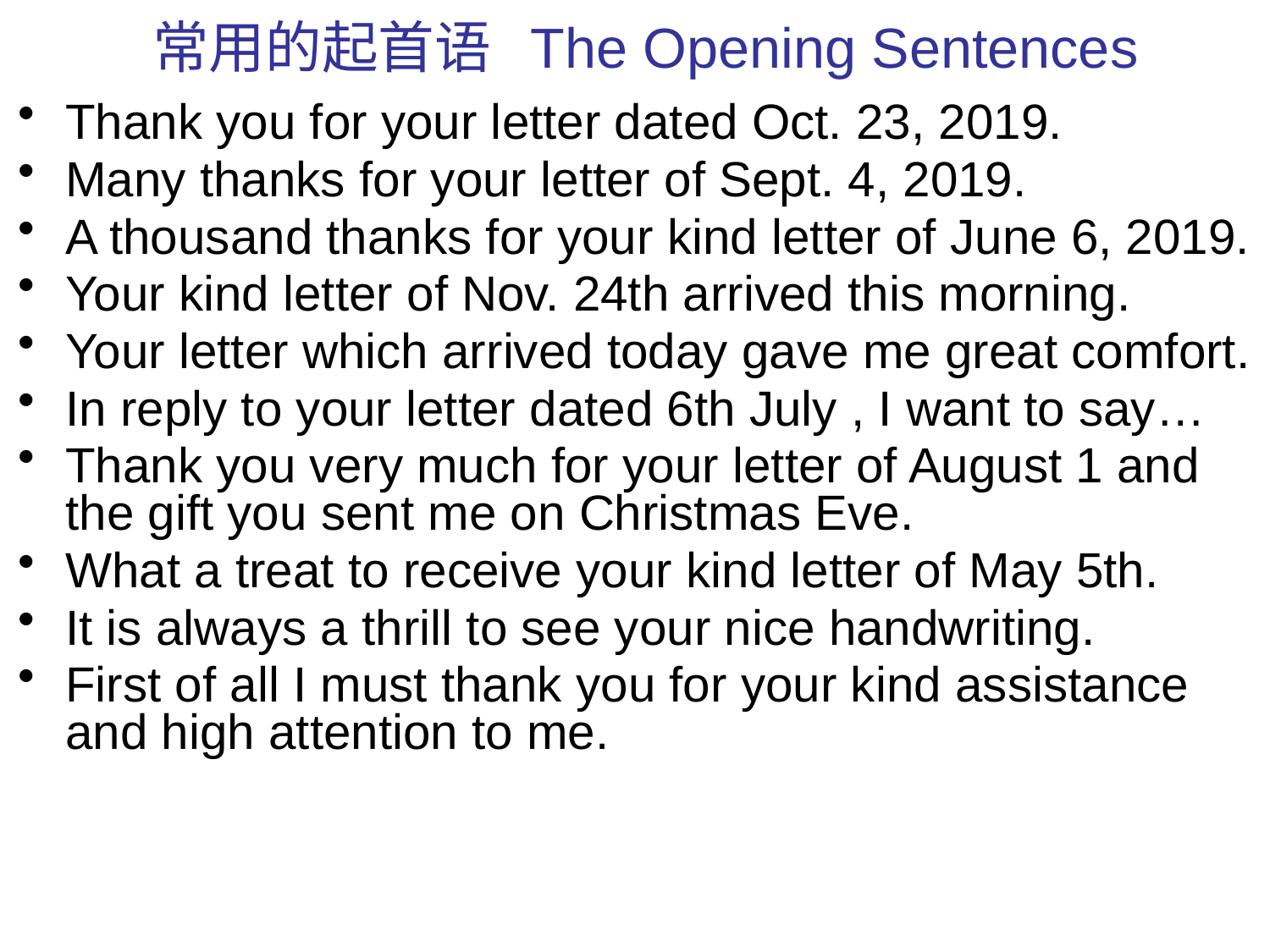

# 常用的起首语  The Opening Sentences
Thank you for your letter dated Oct. 23, 2019.
Many thanks for your letter of Sept. 4, 2019.
A thousand thanks for your kind letter of June 6, 2019.
Your kind letter of Nov. 24th arrived this morning.
Your letter which arrived today gave me great comfort.
In reply to your letter dated 6th July , I want to say…
Thank you very much for your letter of August 1 and the gift you sent me on Christmas Eve.
What a treat to receive your kind letter of May 5th.
It is always a thrill to see your nice handwriting.
First of all I must thank you for your kind assistance and high attention to me.